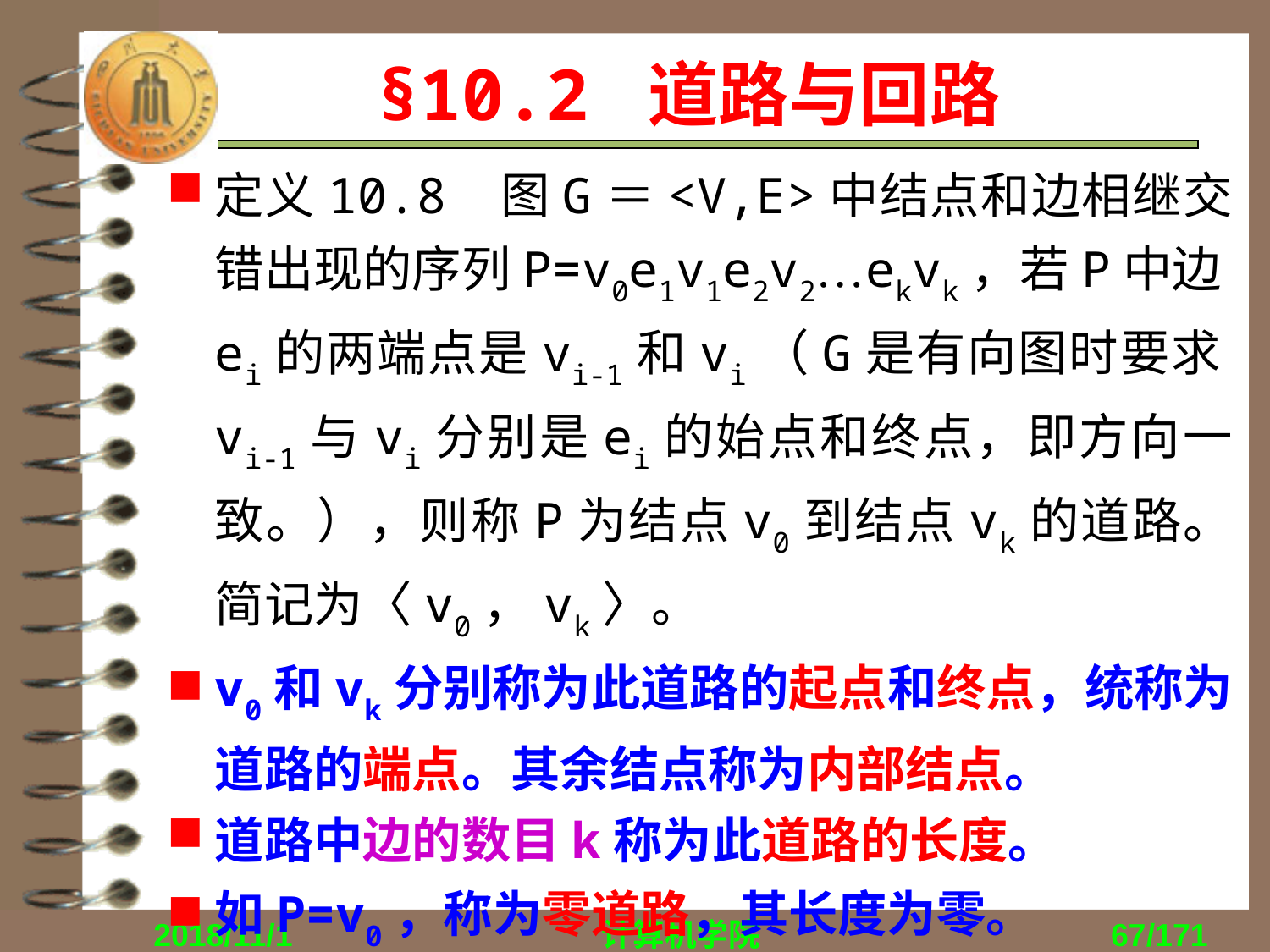

# §10.2 道路与回路
定义10.8   图G＝<V,E>中结点和边相继交错出现的序列P=v0e1v1e2v2…ekvk，若P中边ei的两端点是vi-1和vi（G是有向图时要求vi-1与vi分别是ei的始点和终点，即方向一致。），则称P为结点v0到结点vk的道路。简记为〈v0，vk〉。
v0和vk分别称为此道路的起点和终点，统称为道路的端点。其余结点称为内部结点。
道路中边的数目k称为此道路的长度。
如P=v0，称为零道路，其长度为零。
若v0≠vk，称为开道路，否则称为闭道路。
2018/11/1
计算机学院
67/171